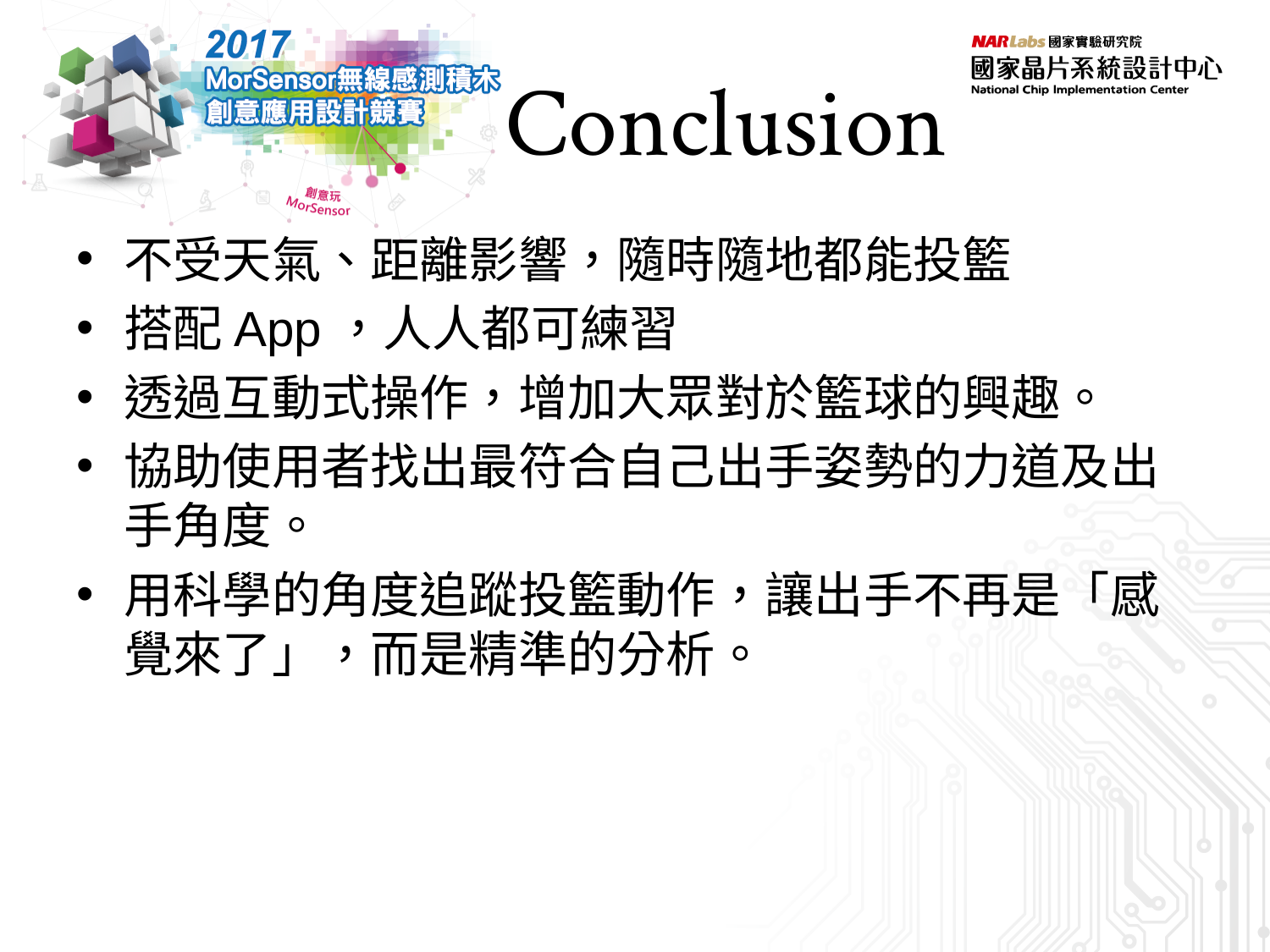

# Conclusion
不受天氣、距離影響，隨時隨地都能投籃
搭配App，人人都可練習
透過互動式操作，增加大眾對於籃球的興趣。
協助使用者找出最符合自己出手姿勢的力道及出手角度。
用科學的角度追蹤投籃動作，讓出手不再是「感覺來了」，而是精準的分析。